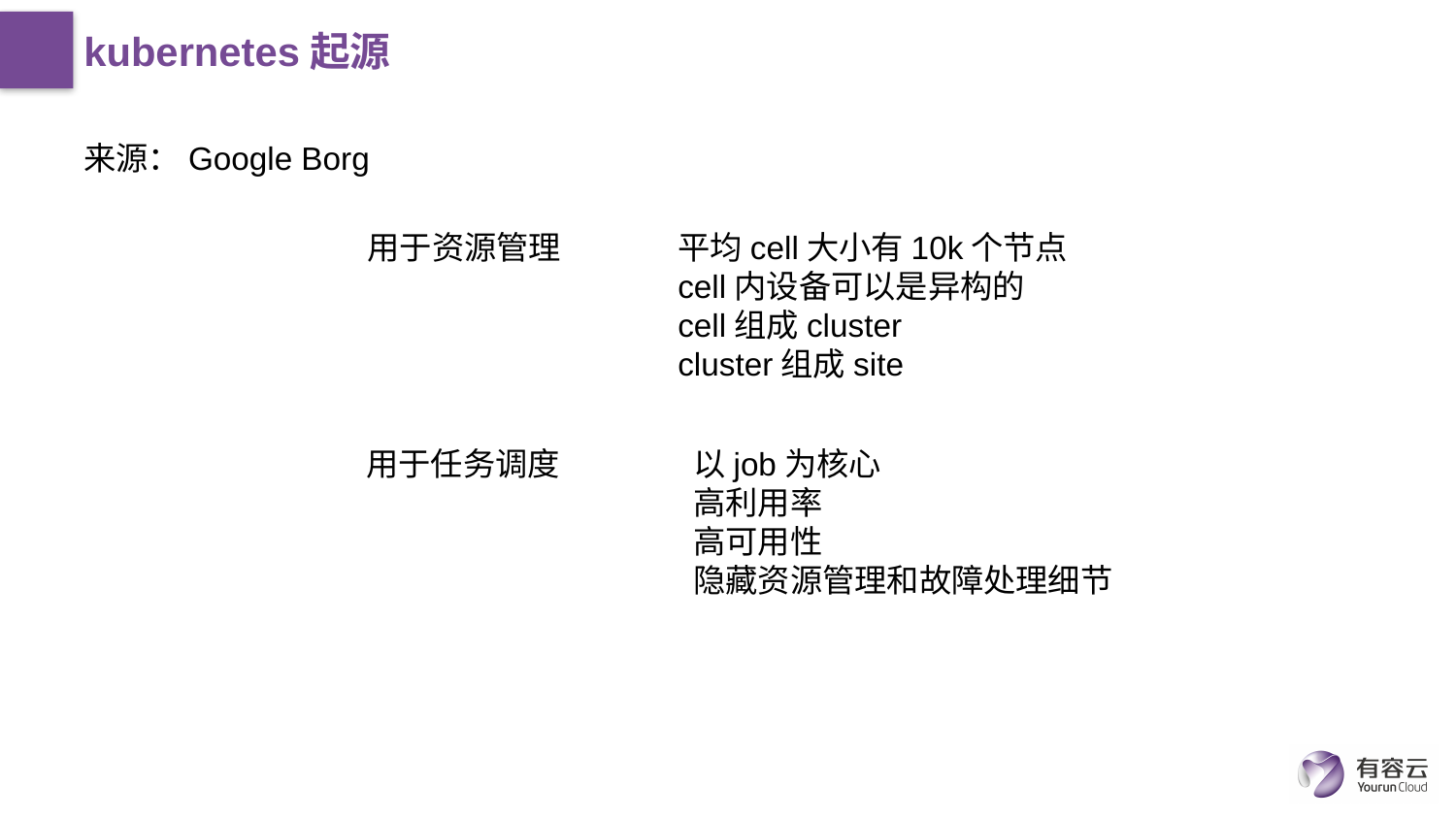

# kubernetes起源
来源：Google Borg
用于资源管理
平均cell大小有10k个节点
cell内设备可以是异构的
cell组成cluster
cluster组成site
用于任务调度
以job为核心
高利用率
高可用性
隐藏资源管理和故障处理细节